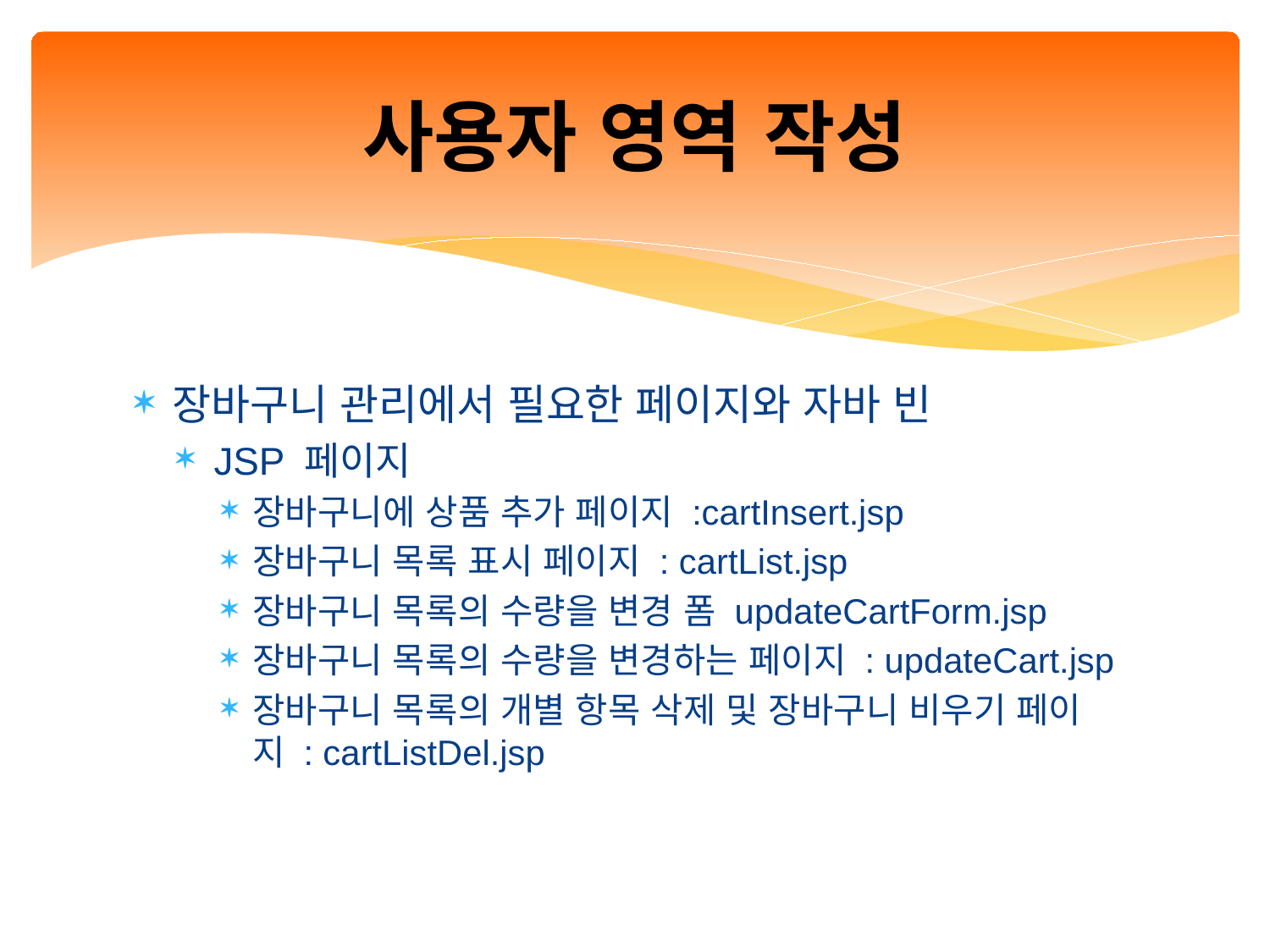

# 사용자 영역 작성
장바구니 관리에서 필요한 페이지와 자바 빈
JSP 페이지
장바구니에 상품 추가 페이지 :cartInsert.jsp
장바구니 목록 표시 페이지 : cartList.jsp
장바구니 목록의 수량을 변경 폼 updateCartForm.jsp
장바구니 목록의 수량을 변경하는 페이지 : updateCart.jsp
장바구니 목록의 개별 항목 삭제 및 장바구니 비우기 페이지 : cartListDel.jsp